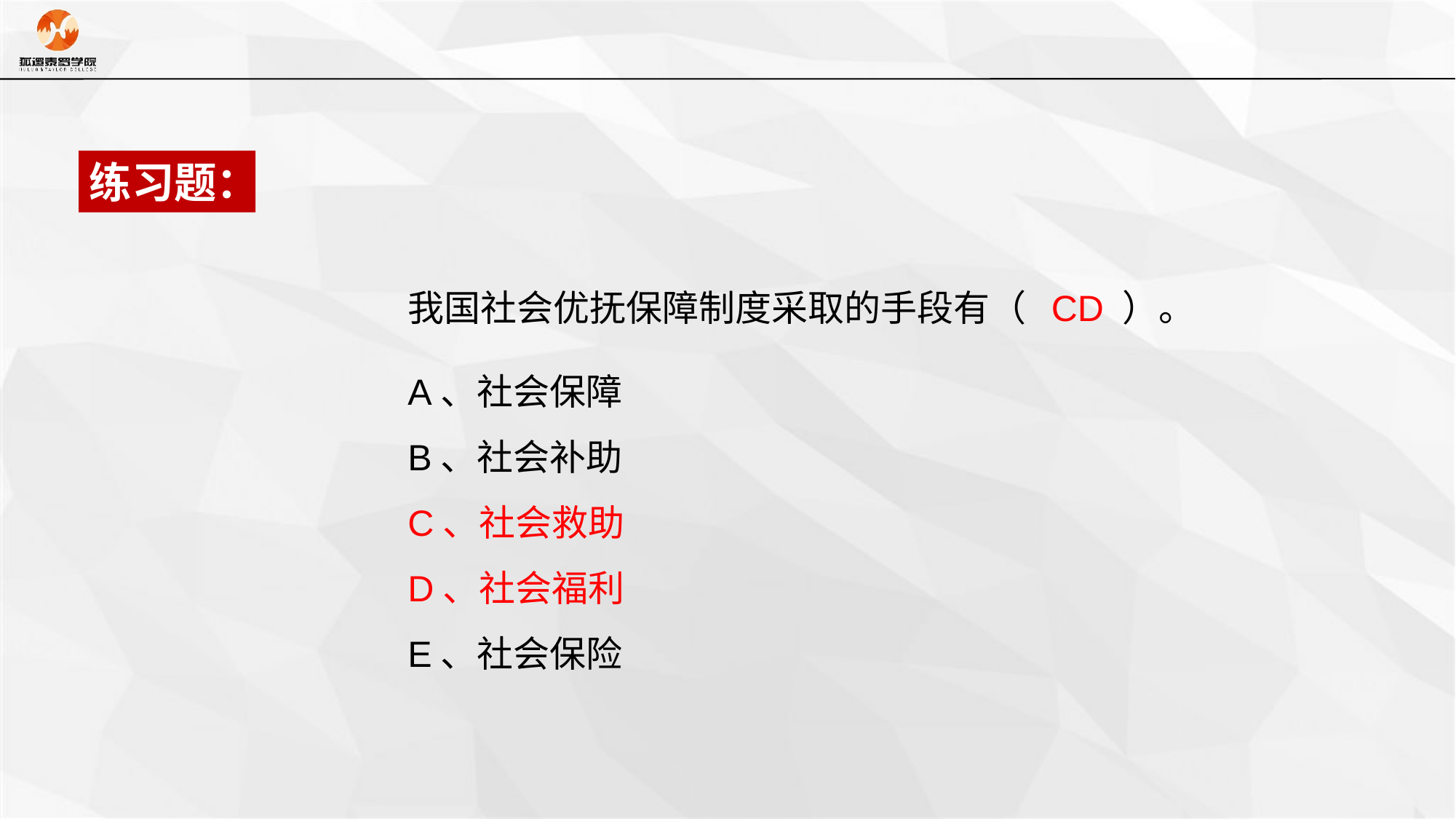

练习题：
我国社会优抚保障制度采取的手段有（  CD ）。
A、社会保障
B、社会补助
C、社会救助
D、社会福利
E、社会保险